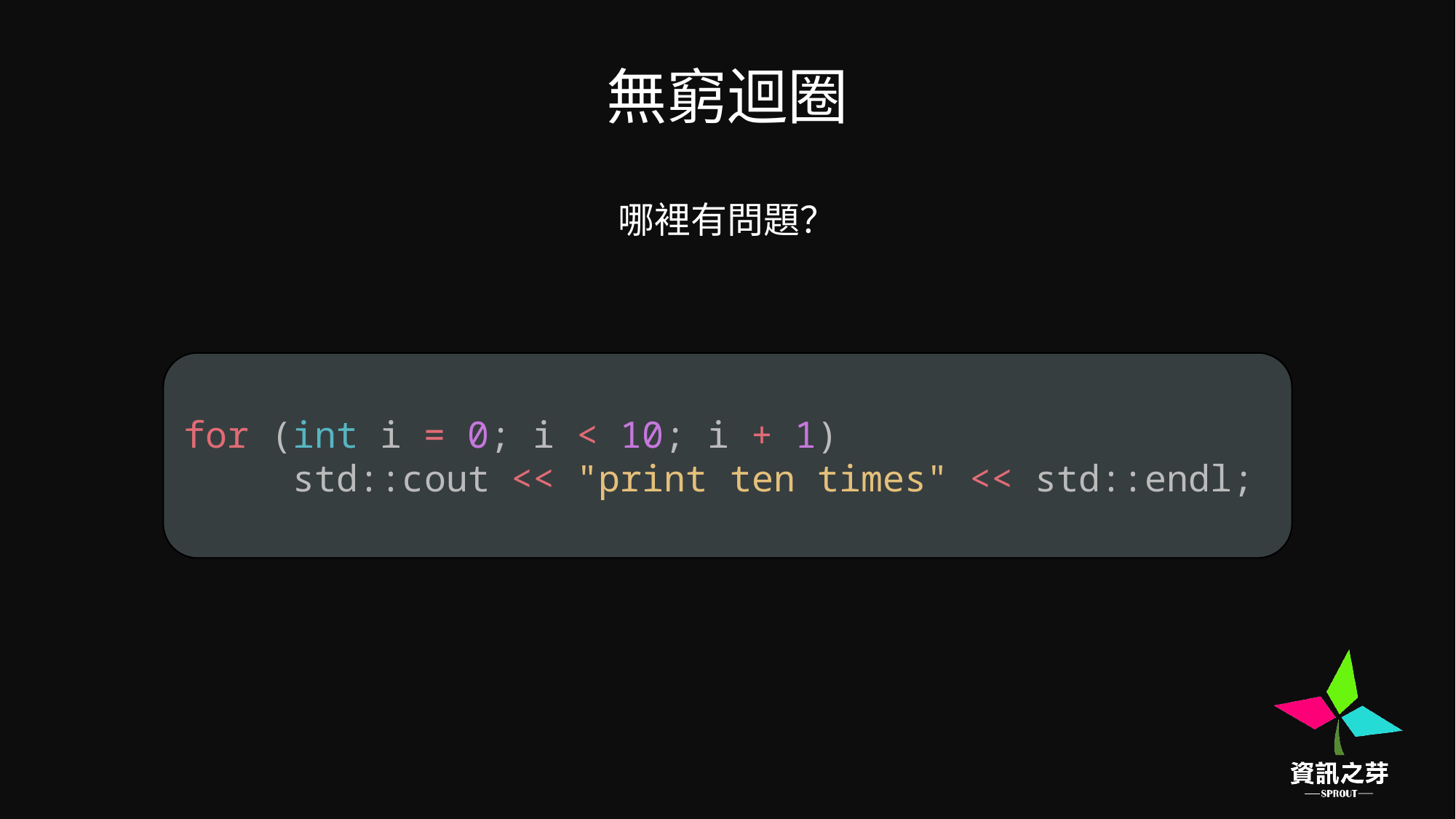

無窮迴圈
哪裡有問題？
for (int i = 0; i < 10; i + 1)
	std::cout << "print ten times" << std::endl;